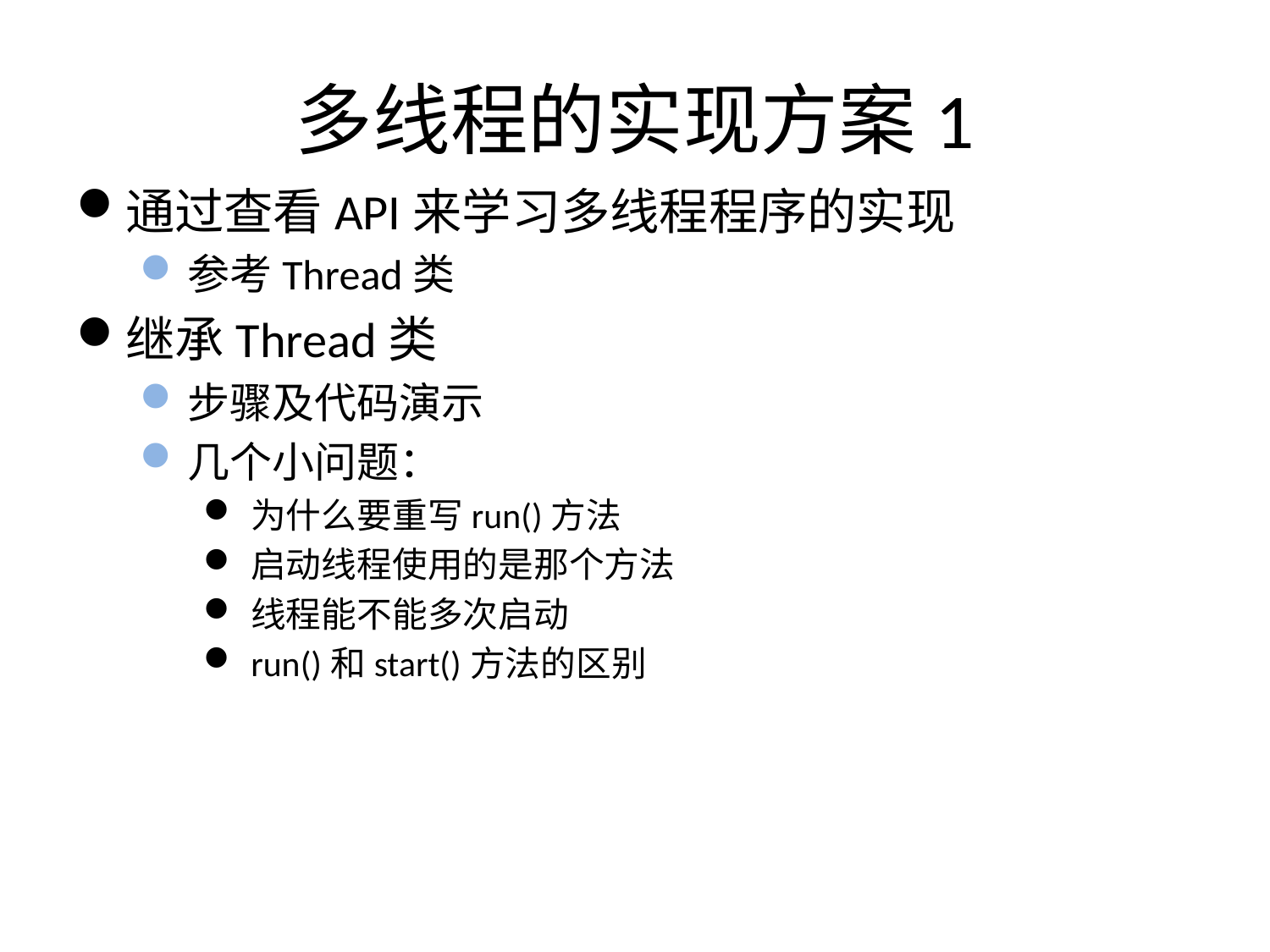

# 多线程的实现方案1
通过查看API来学习多线程程序的实现
参考Thread类
继承Thread类
步骤及代码演示
几个小问题：
为什么要重写run()方法
启动线程使用的是那个方法
线程能不能多次启动
run()和start()方法的区别